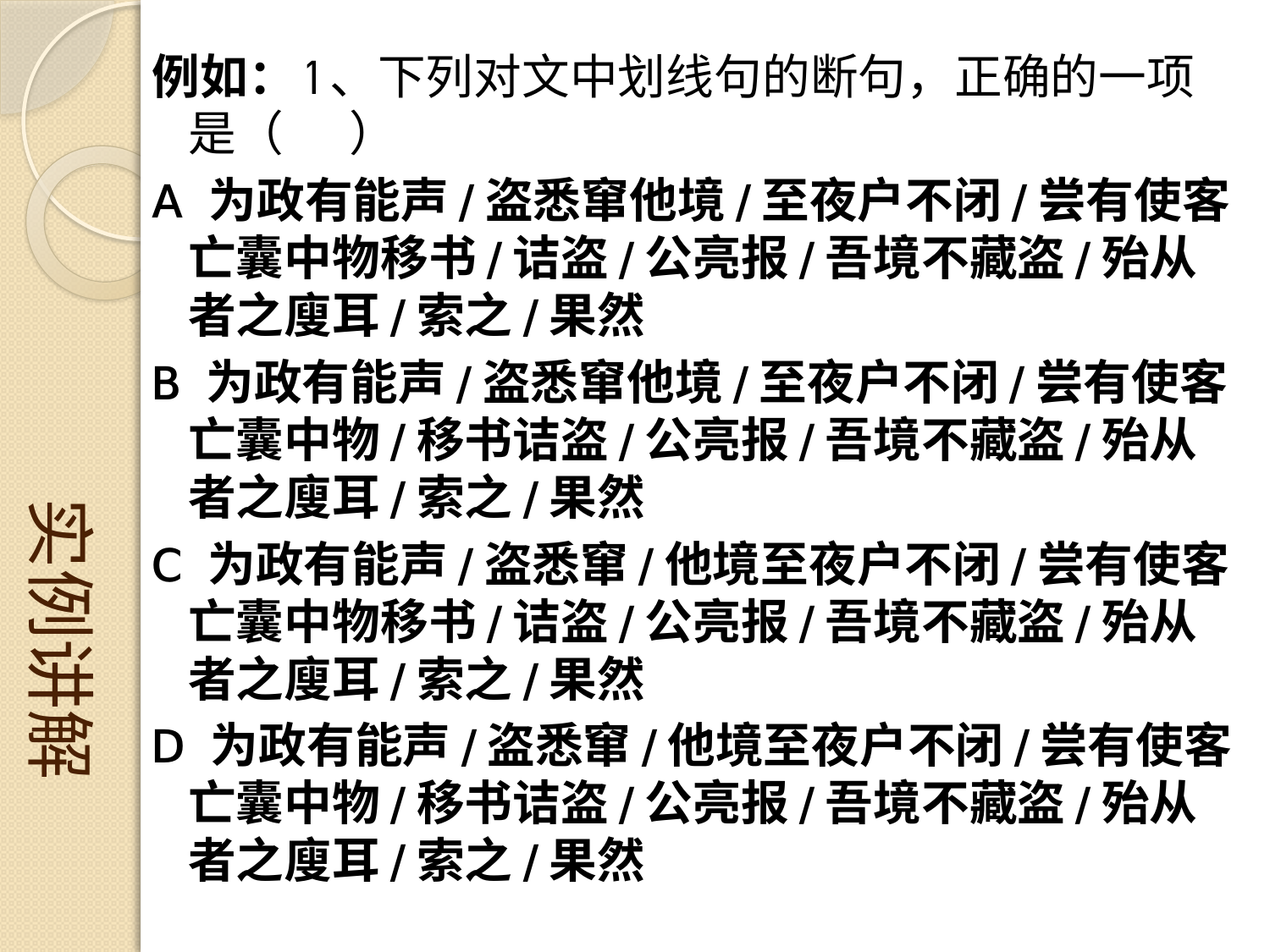

例如：1、下列对文中划线句的断句，正确的一项是（      ）
A 为政有能声/盗悉窜他境/至夜户不闭/尝有使客亡囊中物移书/诘盗/公亮报/吾境不藏盗/殆从者之廋耳/索之/果然
B 为政有能声/盗悉窜他境/至夜户不闭/尝有使客亡囊中物/移书诘盗/公亮报/吾境不藏盗/殆从者之廋耳/索之/果然
C 为政有能声/盗悉窜/他境至夜户不闭/尝有使客亡囊中物移书/诘盗/公亮报/吾境不藏盗/殆从者之廋耳/索之/果然
D 为政有能声/盗悉窜/他境至夜户不闭/尝有使客亡囊中物/移书诘盗/公亮报/吾境不藏盗/殆从者之廋耳/索之/果然

实例讲解